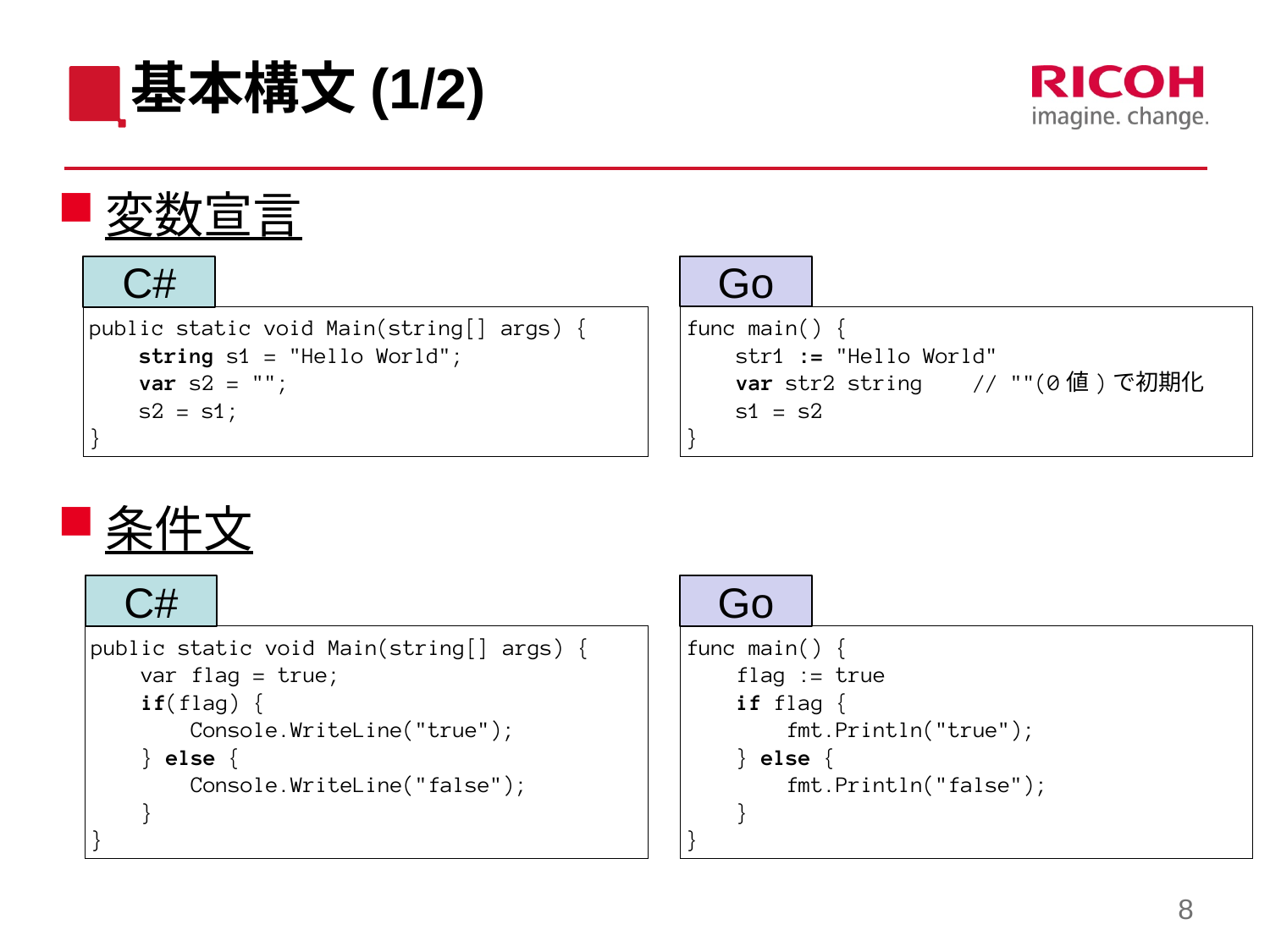

# 基本構文(1/2)
変数宣言

条件文
Go

C#

public static void Main(string[] args) {
    string s1 = "Hello World";
    var s2 = "";
    s2 = s1;
}
func main() {
    str1 := "Hello World"
    var str2 string    // ""(0値)で初期化
    s1 = s2
}
C#

Go

public static void Main(string[] args) {
    var flag = true;
    if(flag) {
        Console.WriteLine("true");
    } else {
        Console.WriteLine("false");
    }
}
func main() {
    flag := true
    if flag {
        fmt.Println("true");
    } else {
        fmt.Println("false");
    }
}
8